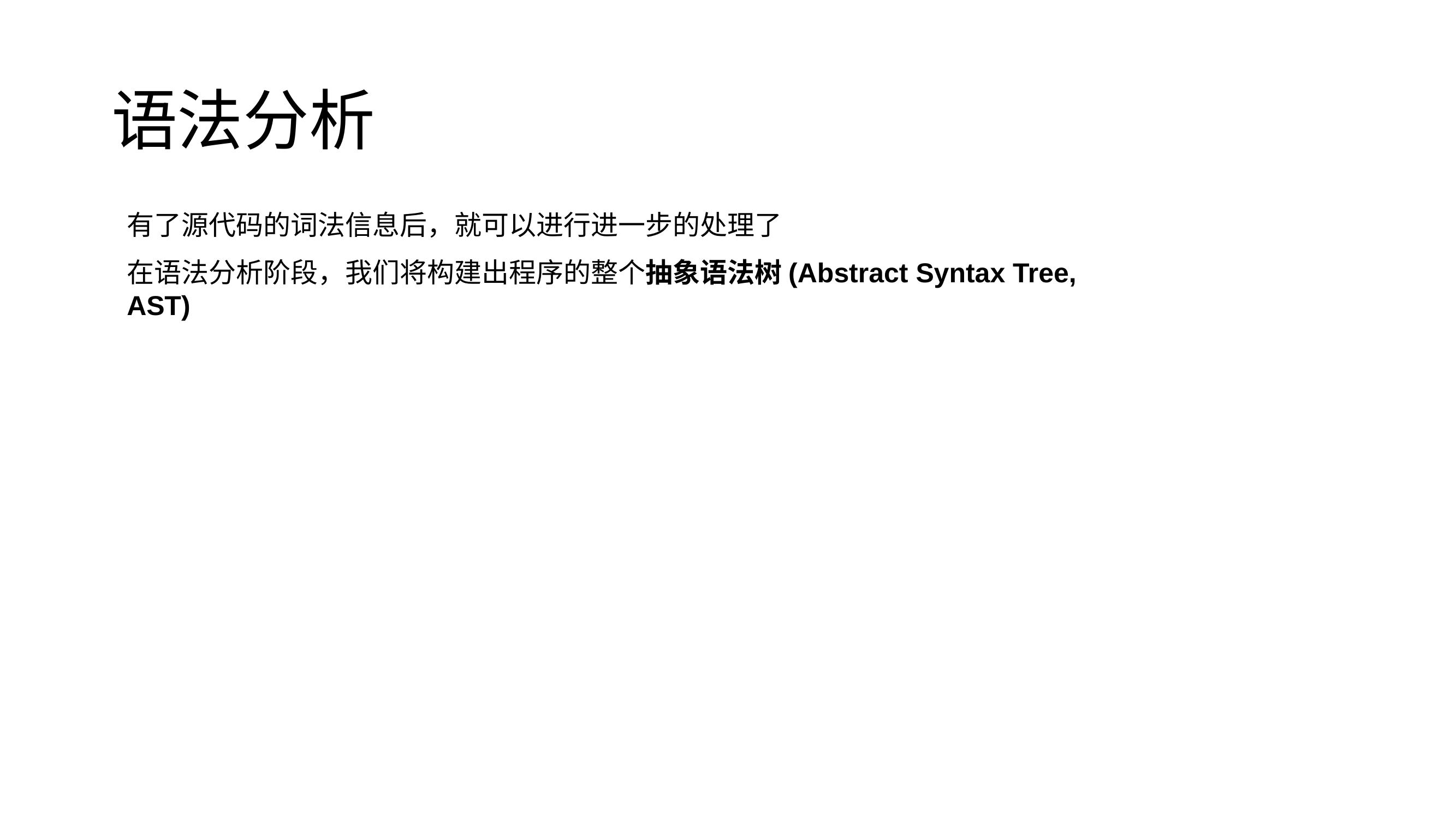

语法分析
有了源代码的词法信息后，就可以进行进一步的处理了

在语法分析阶段，我们将构建出程序的整个抽象语法树(Abstract Syntax Tree, AST)